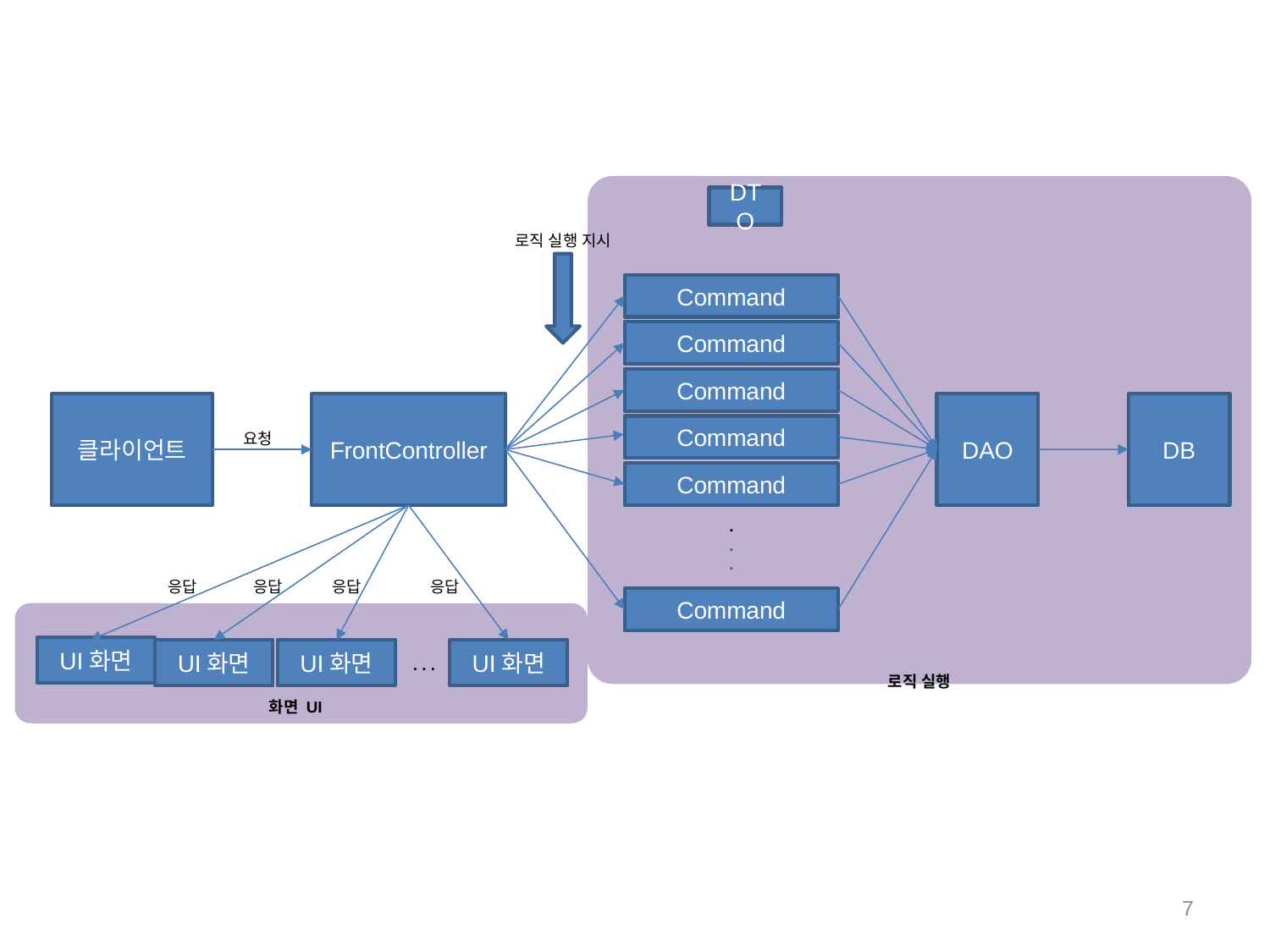

DTO
로직 실행 지시

Command
Command
Command
DB
DAO
클라이언트
FrontController
Command
요청
Command
.
.
.
응답
응답
응답
응답
Command
UI화면
UI화면
UI화면
. . .
로직 실행
화면 UI

UI화면
7